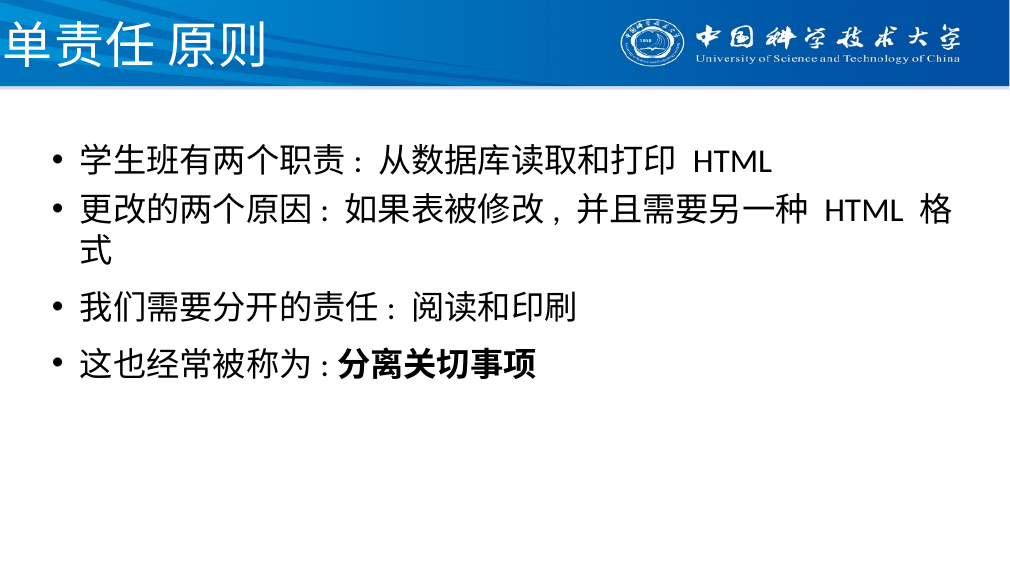

# 单责任 原则
学生班有两个职责: 从数据库读取和打印 HTML
更改的两个原因: 如果表被修改, 并且需要另一种 HTML 格式
我们需要分开的责任: 阅读和印刷
这也经常被称为:分离关切事项